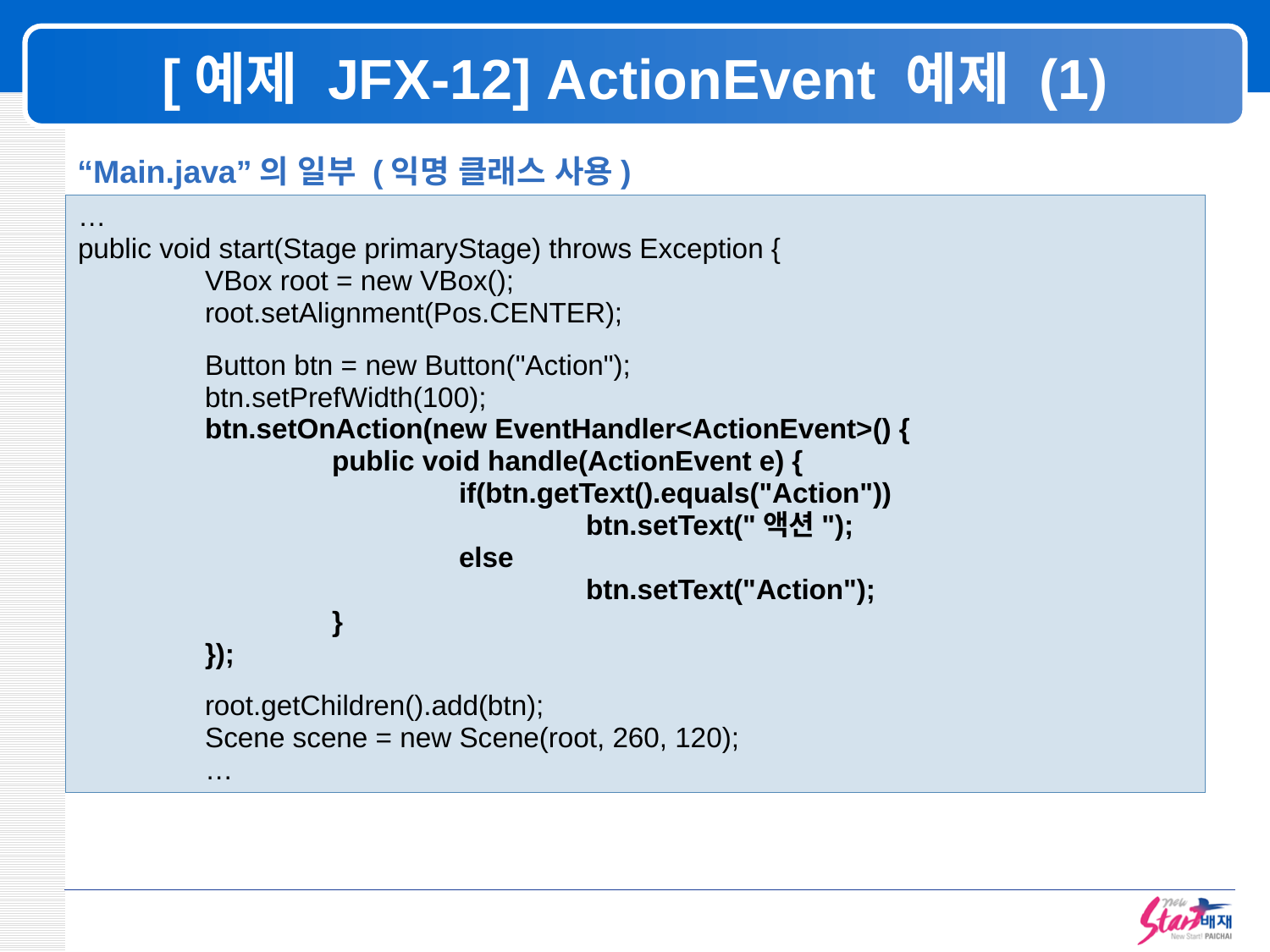

# [예제 JFX-12] ActionEvent 예제 (1)
“Main.java”의 일부 (익명 클래스 사용)
…
public void start(Stage primaryStage) throws Exception {
	VBox root = new VBox();
	root.setAlignment(Pos.CENTER);

	Button btn = new Button("Action");
	btn.setPrefWidth(100);
	btn.setOnAction(new EventHandler<ActionEvent>() {
		public void handle(ActionEvent e) {
			if(btn.getText().equals("Action"))
				btn.setText("액션");
			else
				btn.setText("Action");
		}
	});

	root.getChildren().add(btn);
	Scene scene = new Scene(root, 260, 120);
	…